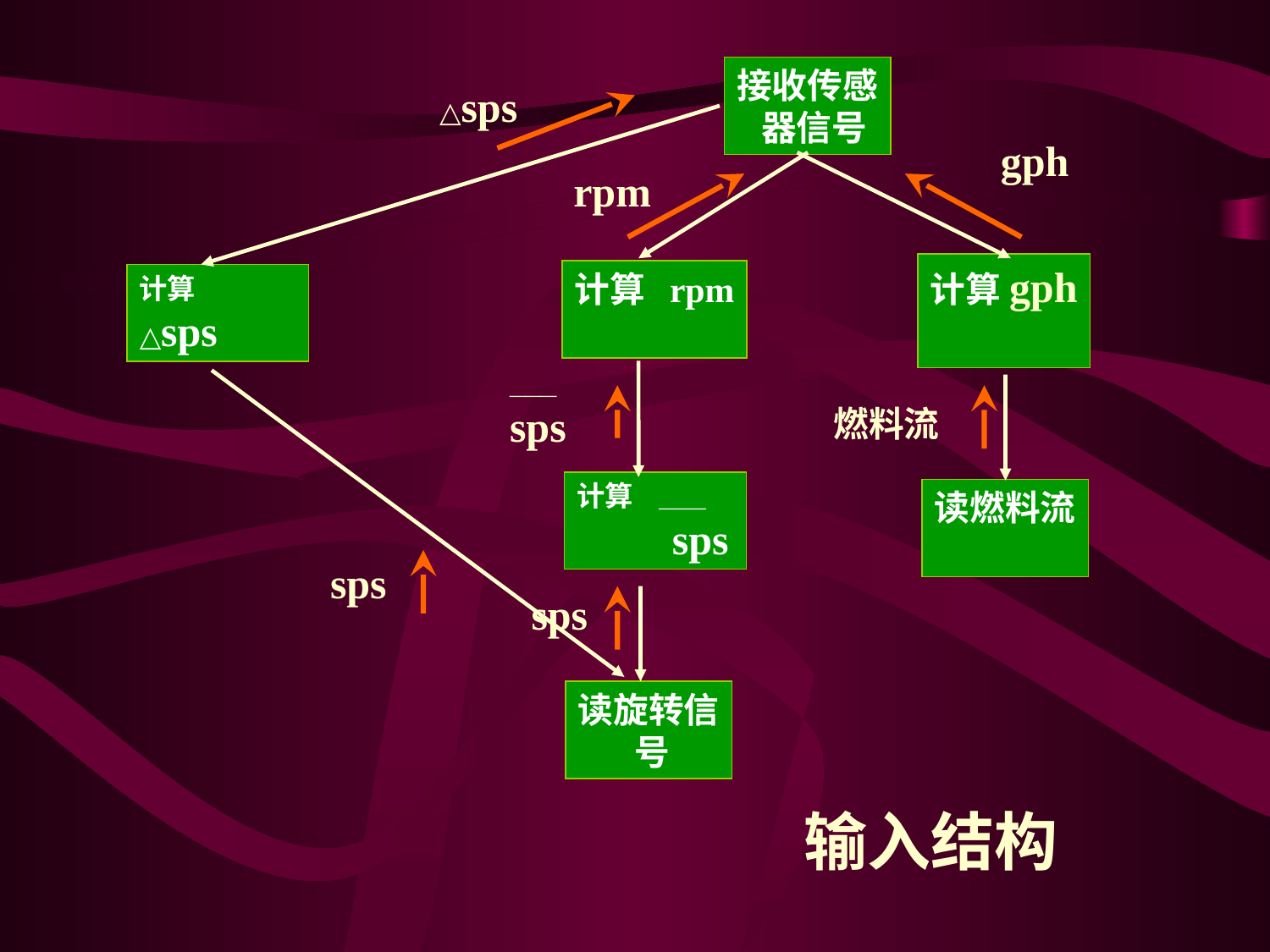

接收传感
  器信号
△sps

gph

rpm

计算gph

计算  rpm

计算
△sps
___
sps

燃料流
计算   ___
         sps
读燃料流

sps

sps

读旋转信
      号
输入结构

115